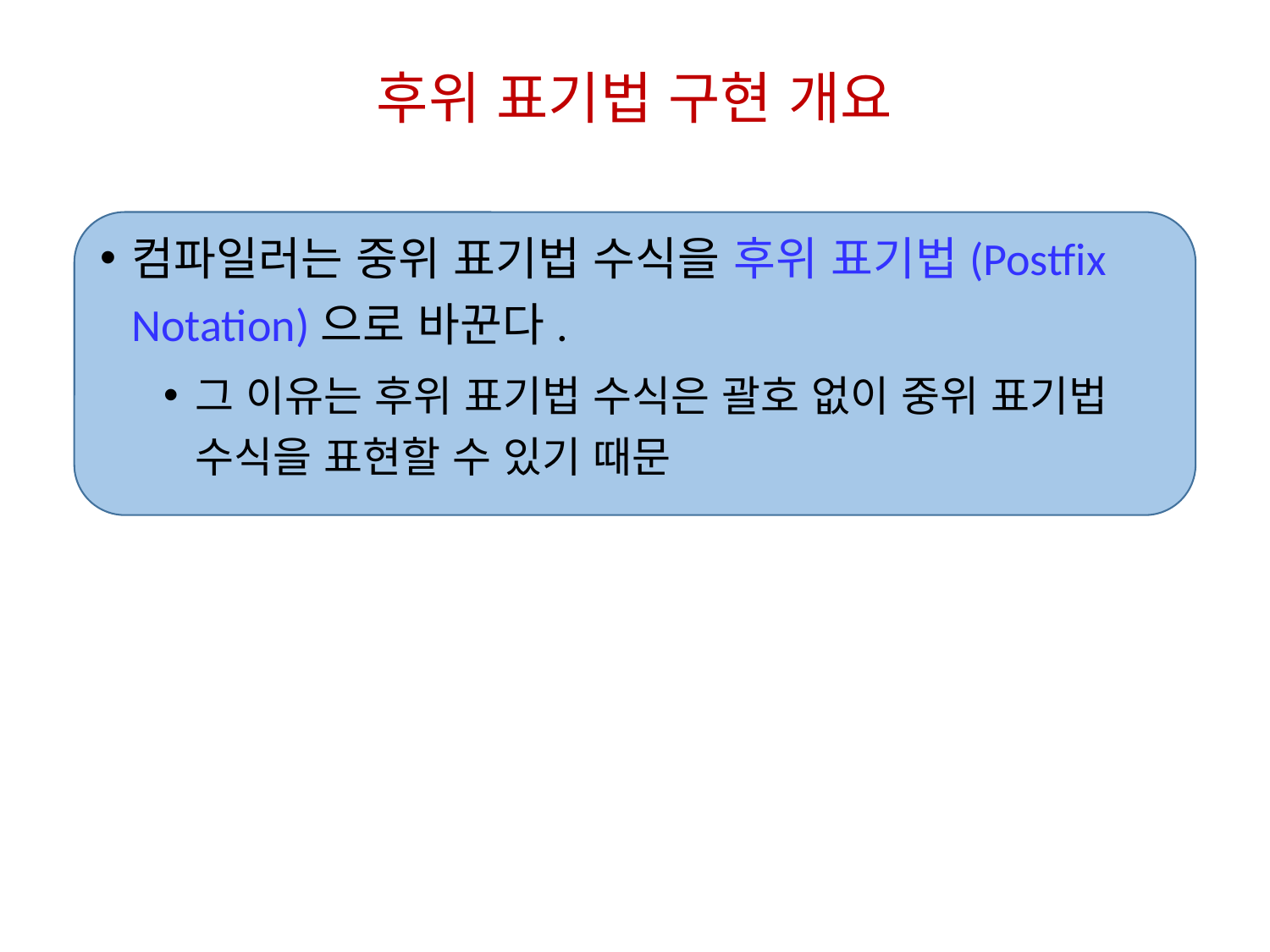

# 후위 표기법 구현 개요

컴파일러는 중위 표기법 수식을 후위 표기법(Postfix Notation)으로 바꾼다.
그 이유는 후위 표기법 수식은 괄호 없이 중위 표기법 수식을 표현할 수 있기 때문